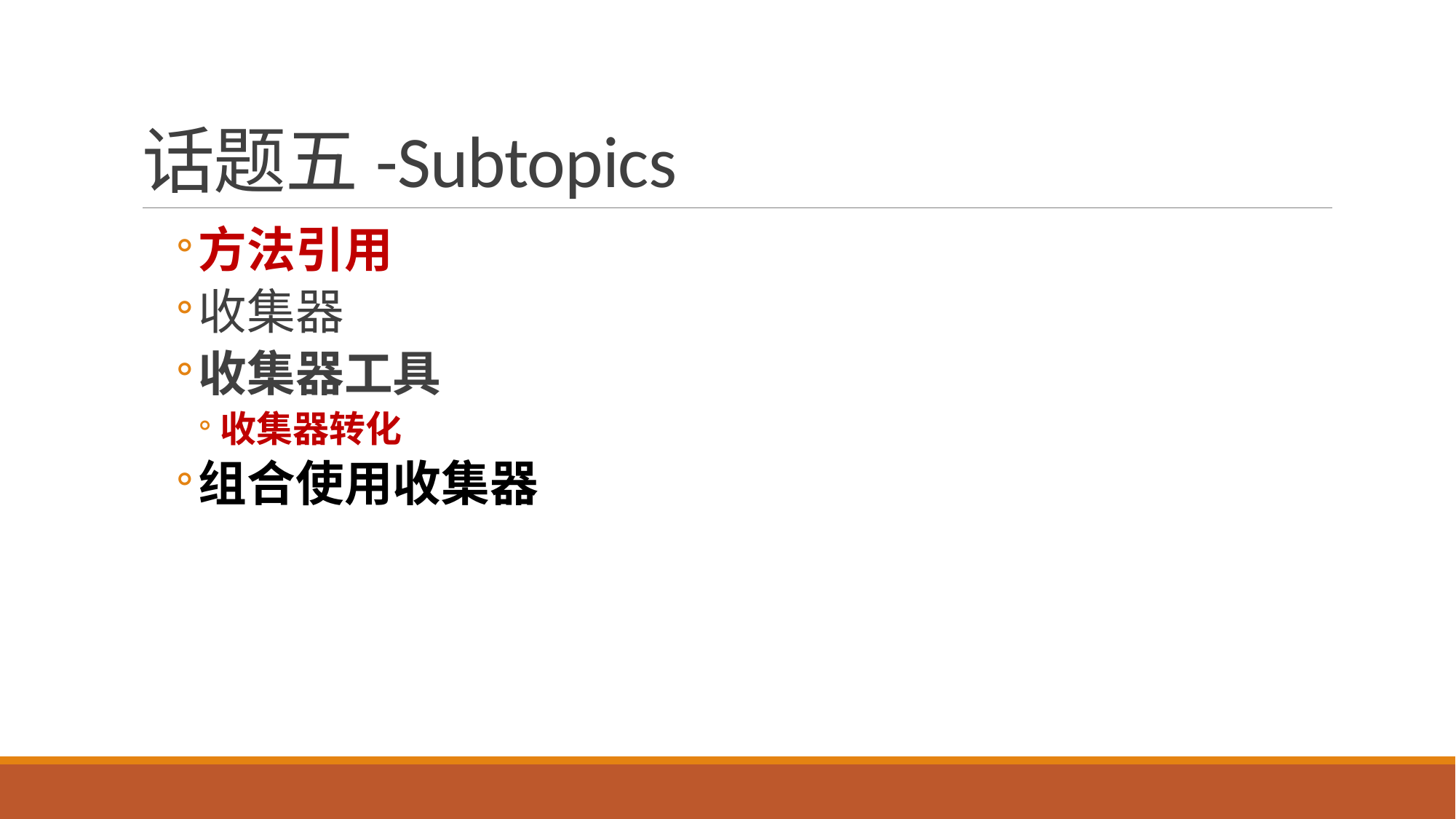

# 话题五-Subtopics
方法引用
收集器
收集器工具
收集器转化
组合使用收集器